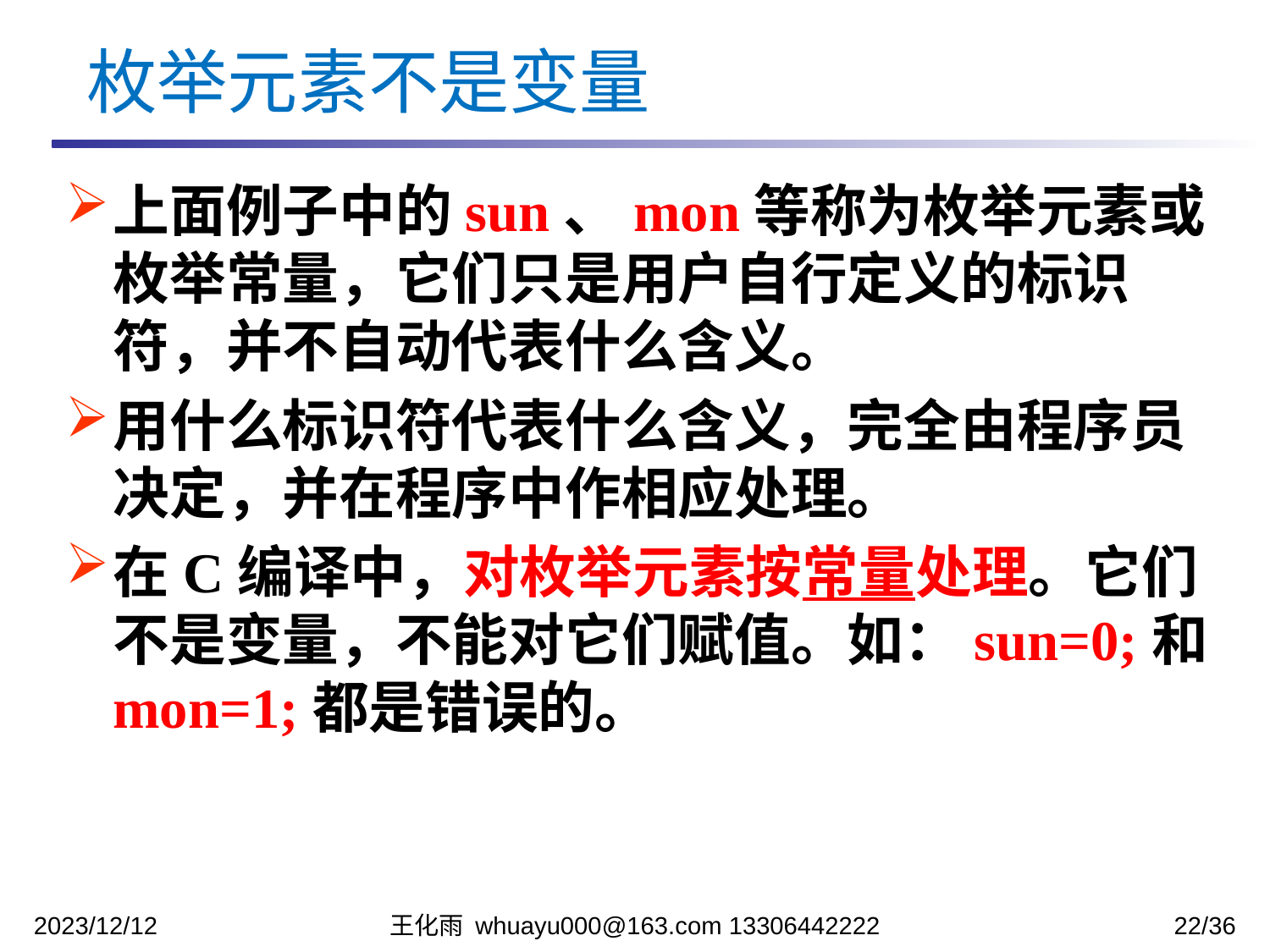

枚举元素不是变量
上面例子中的sun、mon等称为枚举元素或枚举常量，它们只是用户自行定义的标识符，并不自动代表什么含义。
用什么标识符代表什么含义，完全由程序员决定，并在程序中作相应处理。
在C编译中，对枚举元素按常量处理。它们不是变量，不能对它们赋值。如：sun=0;和mon=1;都是错误的。
2023/12/12
王化雨 whuayu000@163.com 13306442222
22/36